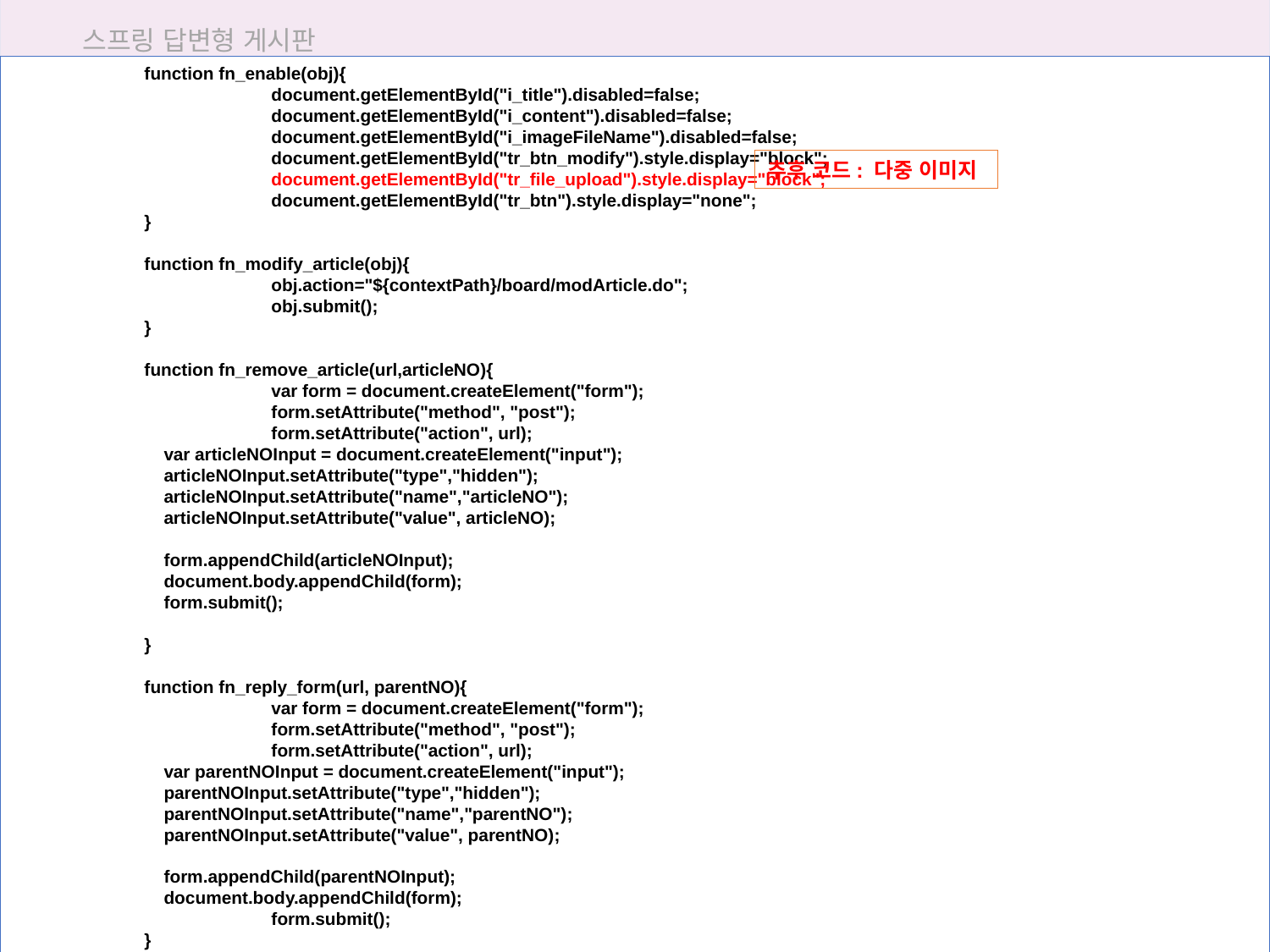

스프링 답변형 게시판
	 function fn_enable(obj){
		 document.getElementById("i_title").disabled=false;
		 document.getElementById("i_content").disabled=false;
		 document.getElementById("i_imageFileName").disabled=false;
		 document.getElementById("tr_btn_modify").style.display="block";
		 document.getElementById("tr_file_upload").style.display="block";
		 document.getElementById("tr_btn").style.display="none";
	 }

	 function fn_modify_article(obj){
		 obj.action="${contextPath}/board/modArticle.do";
		 obj.submit();
	 }

	 function fn_remove_article(url,articleNO){
		 var form = document.createElement("form");
		 form.setAttribute("method", "post");
		 form.setAttribute("action", url);
	     var articleNOInput = document.createElement("input");
	     articleNOInput.setAttribute("type","hidden");
	     articleNOInput.setAttribute("name","articleNO");
	     articleNOInput.setAttribute("value", articleNO);

	     form.appendChild(articleNOInput);
	     document.body.appendChild(form);
	     form.submit();

	 }

	 function fn_reply_form(url, parentNO){
		 var form = document.createElement("form");
		 form.setAttribute("method", "post");
		 form.setAttribute("action", url);
	     var parentNOInput = document.createElement("input");
	     parentNOInput.setAttribute("type","hidden");
	     parentNOInput.setAttribute("name","parentNO");
	     parentNOInput.setAttribute("value", parentNO);

	     form.appendChild(parentNOInput);
	     document.body.appendChild(form);
		 form.submit();
	 }
41. viewArticle.jsp 첨부 파일이 없는 글을 수정할 때는 파일 업로드 기능이 표시되도록 수정해야 한다
추후 코드: 다중 이미지